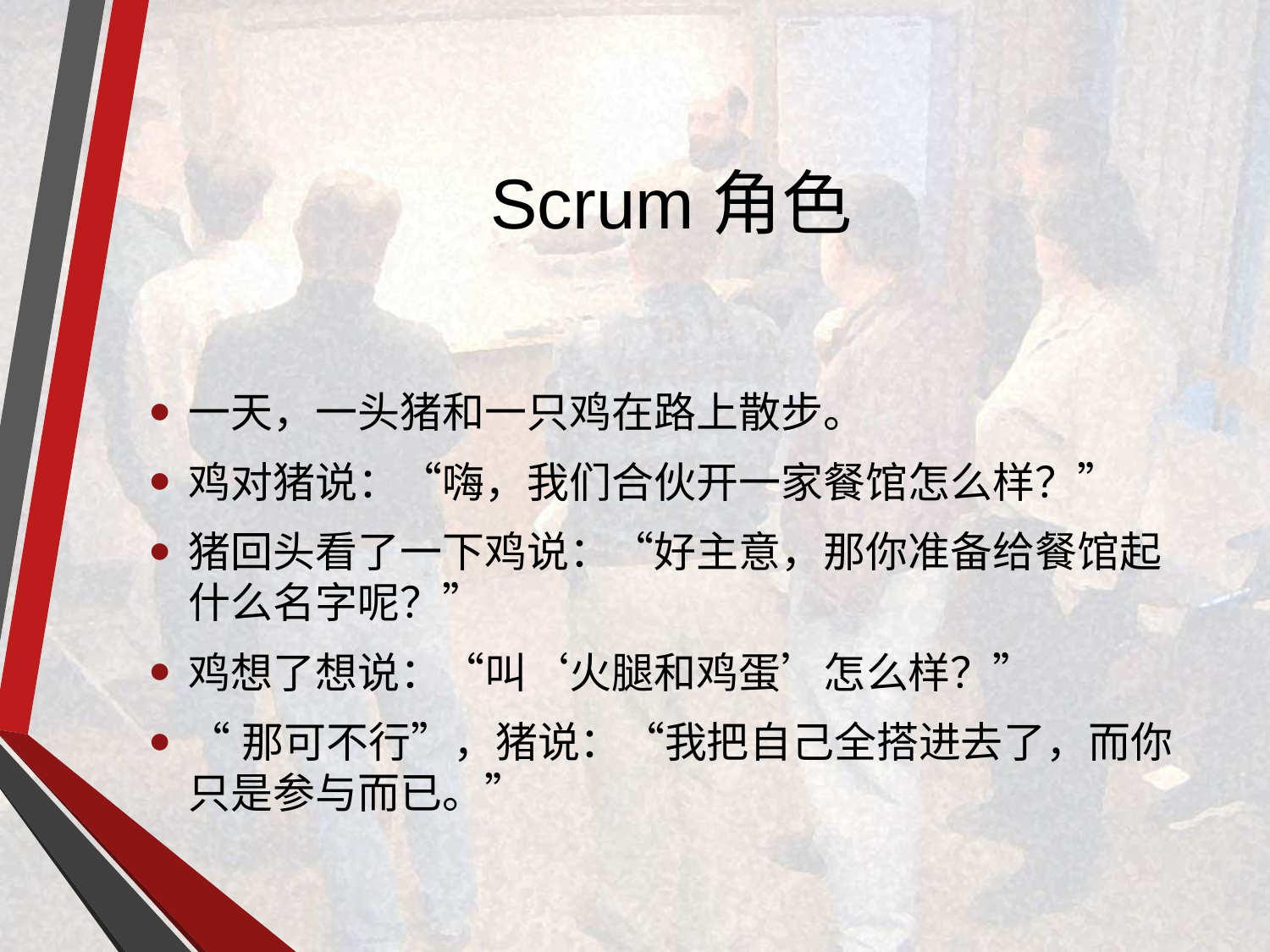

# Scrum角色
一天，一头猪和一只鸡在路上散步。
鸡对猪说：“嗨，我们合伙开一家餐馆怎么样？”
猪回头看了一下鸡说：“好主意，那你准备给餐馆起什么名字呢？”
鸡想了想说：“叫‘火腿和鸡蛋’怎么样？”
“那可不行”，猪说：“我把自己全搭进去了，而你只是参与而已。”